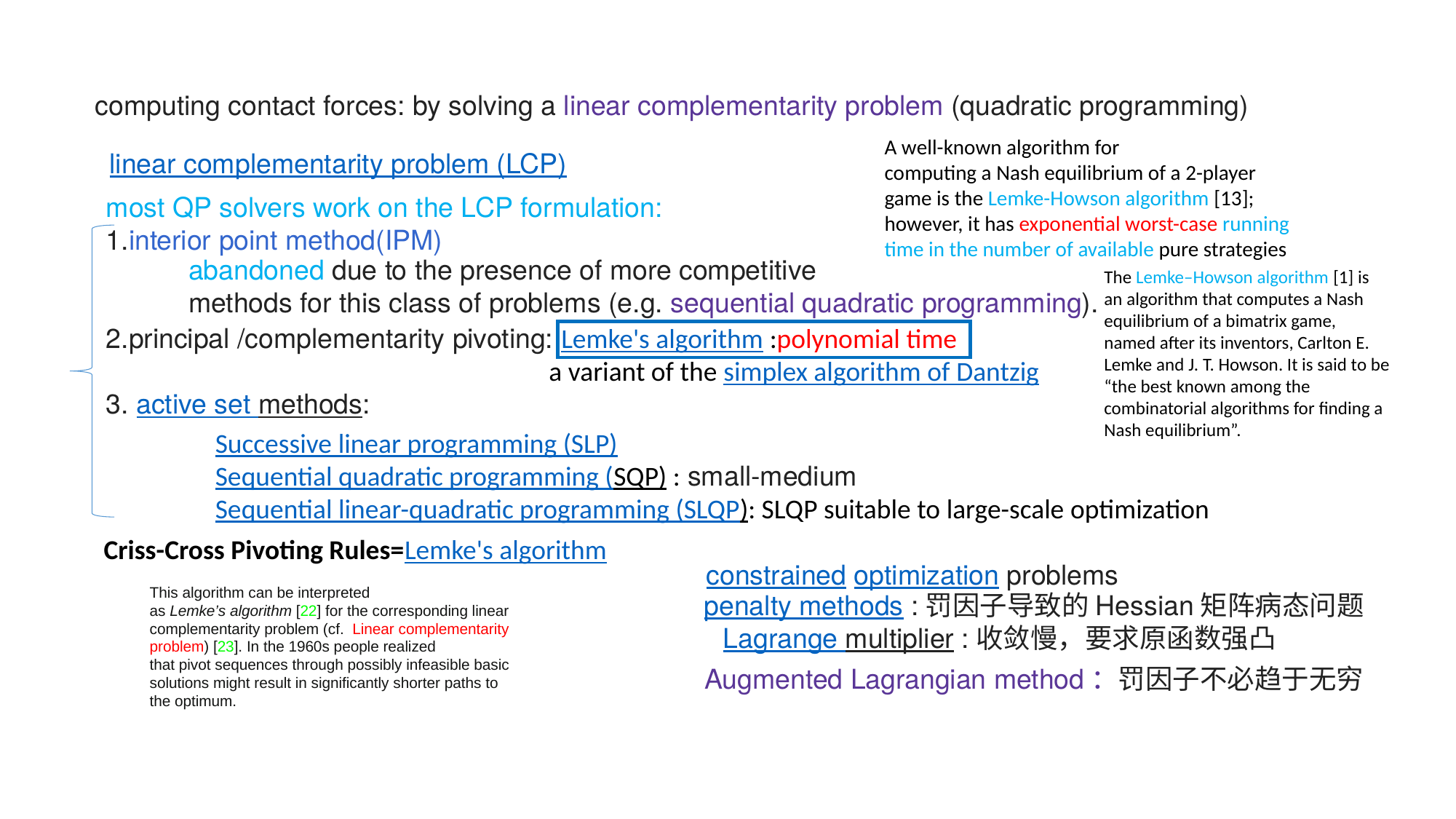

computing contact forces: by solving a linear complementarity problem (quadratic programming)
A well-known algorithm for
computing a Nash equilibrium of a 2-player
game is the Lemke-Howson algorithm [13];
however, it has exponential worst-case running
time in the number of available pure strategies
linear complementarity problem (LCP)
most QP solvers work on the LCP formulation:
1.interior point method(IPM)

2.principal /complementarity pivoting: Lemke's algorithm :polynomial time
				 a variant of the simplex algorithm of Dantzig
3. active set methods:
	Successive linear programming (SLP)
	Sequential quadratic programming (SQP) : small-medium
	Sequential linear-quadratic programming (SLQP): SLQP suitable to large-scale optimization

abandoned due to the presence of more competitive
methods for this class of problems (e.g. sequential quadratic programming).
The Lemke–Howson algorithm [1] is an algorithm that computes a Nash equilibrium of a bimatrix game, named after its inventors, Carlton E. Lemke and J. T. Howson. It is said to be “the best known among the combinatorial algorithms for finding a Nash equilibrium”.

Criss-Cross Pivoting Rules=Lemke's algorithm
constrained optimization problems
This algorithm can be interpreted
as Lemke’s algorithm [22] for the corresponding linear
complementarity problem (cf.  Linear complementarity
problem) [23]. In the 1960s people realized
that pivot sequences through possibly infeasible basic
solutions might result in significantly shorter paths to
the optimum.
penalty methods :罚因子导致的Hessian矩阵病态问题
Lagrange multiplier :收敛慢，要求原函数强凸
Augmented Lagrangian method：罚因子不必趋于无穷